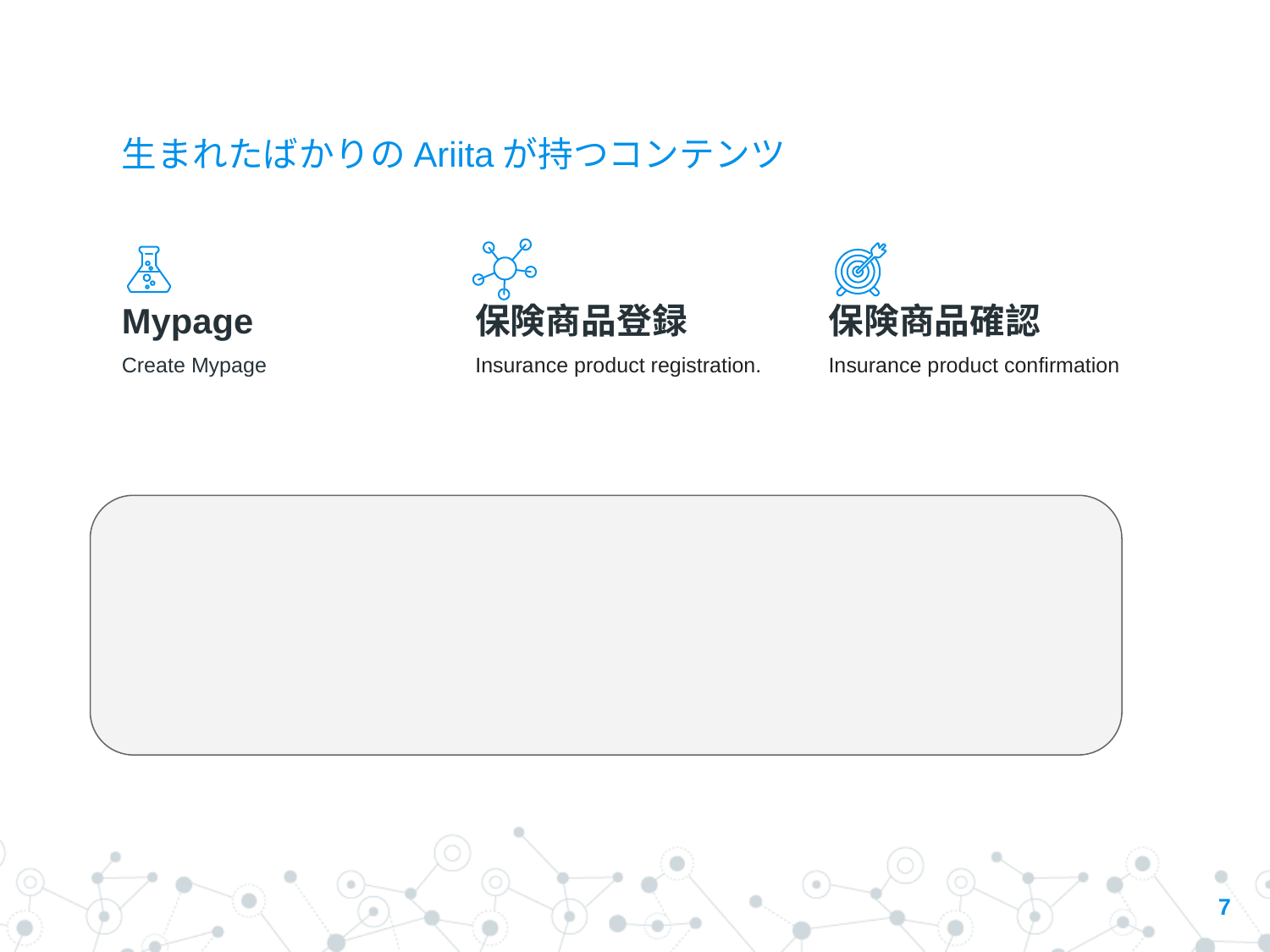

# 生まれたばかりのAriitaが持つコンテンツ

Mypage
Create Mypage
保険商品登録
Insurance product registration.

保険商品確認
Insurance product confirmation

保険見直し
Insurance review
保険設計
Insurance optimization

保全手続き
Maintenance procedure

7